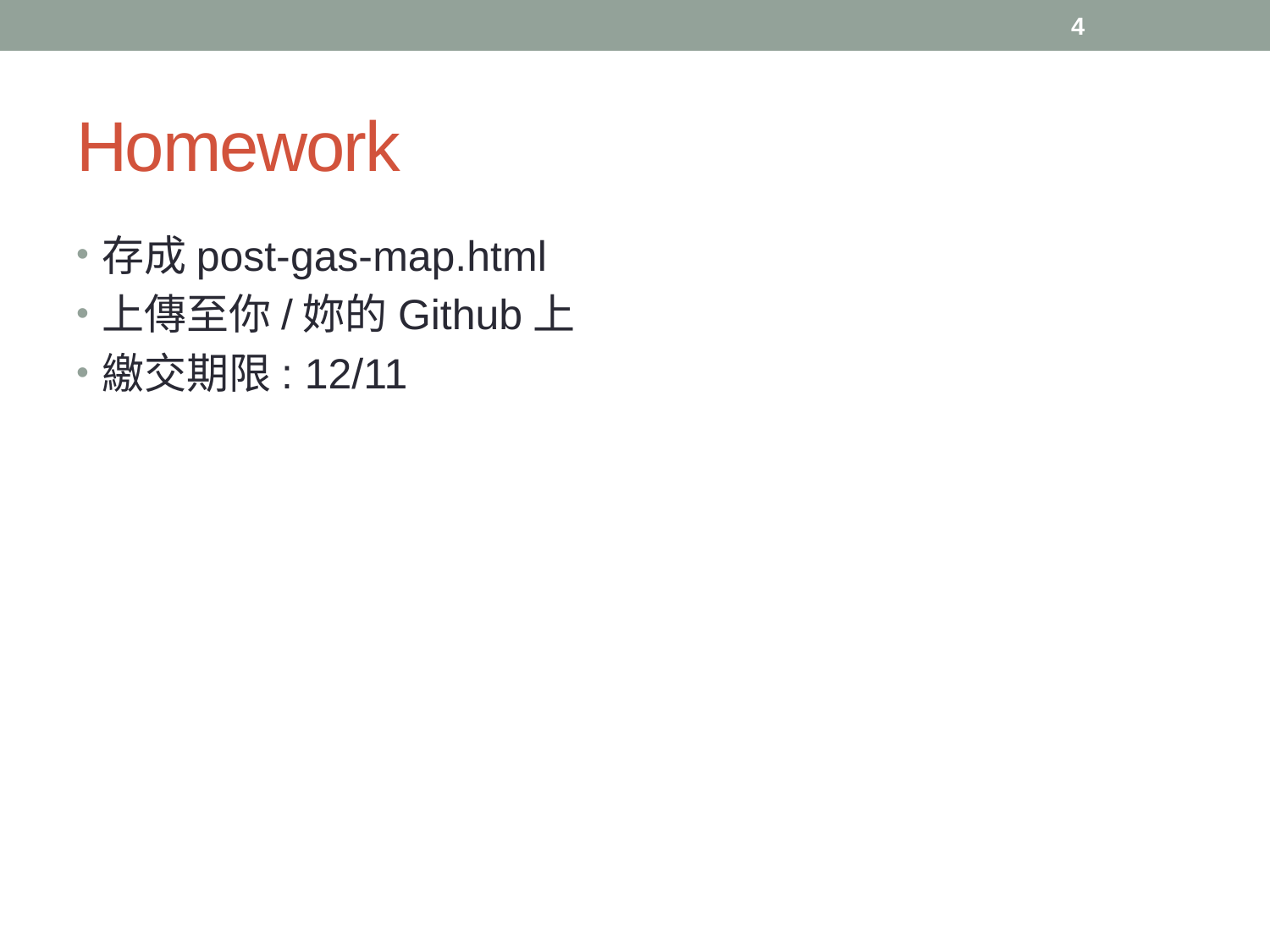

4
# Homework
存成post-gas-map.html
上傳至你/妳的Github上
繳交期限: 12/11